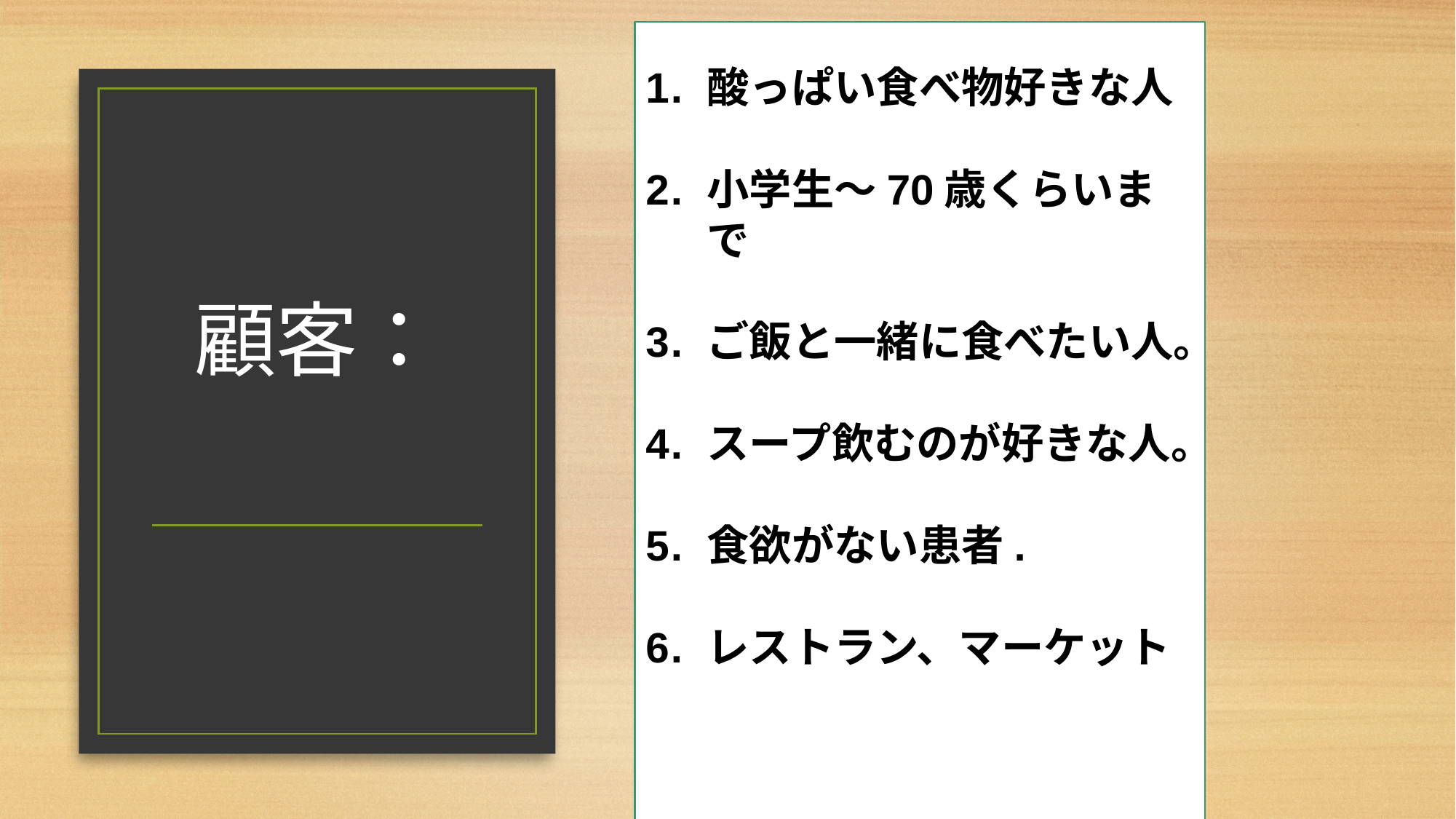

酸っぱい食べ物好きな人

小学生～70歳くらいまで

ご飯と一緒に食べたい人。

スープ飲むのが好きな人。

食欲がない患者.

レストラン、マーケット

# 顧客：